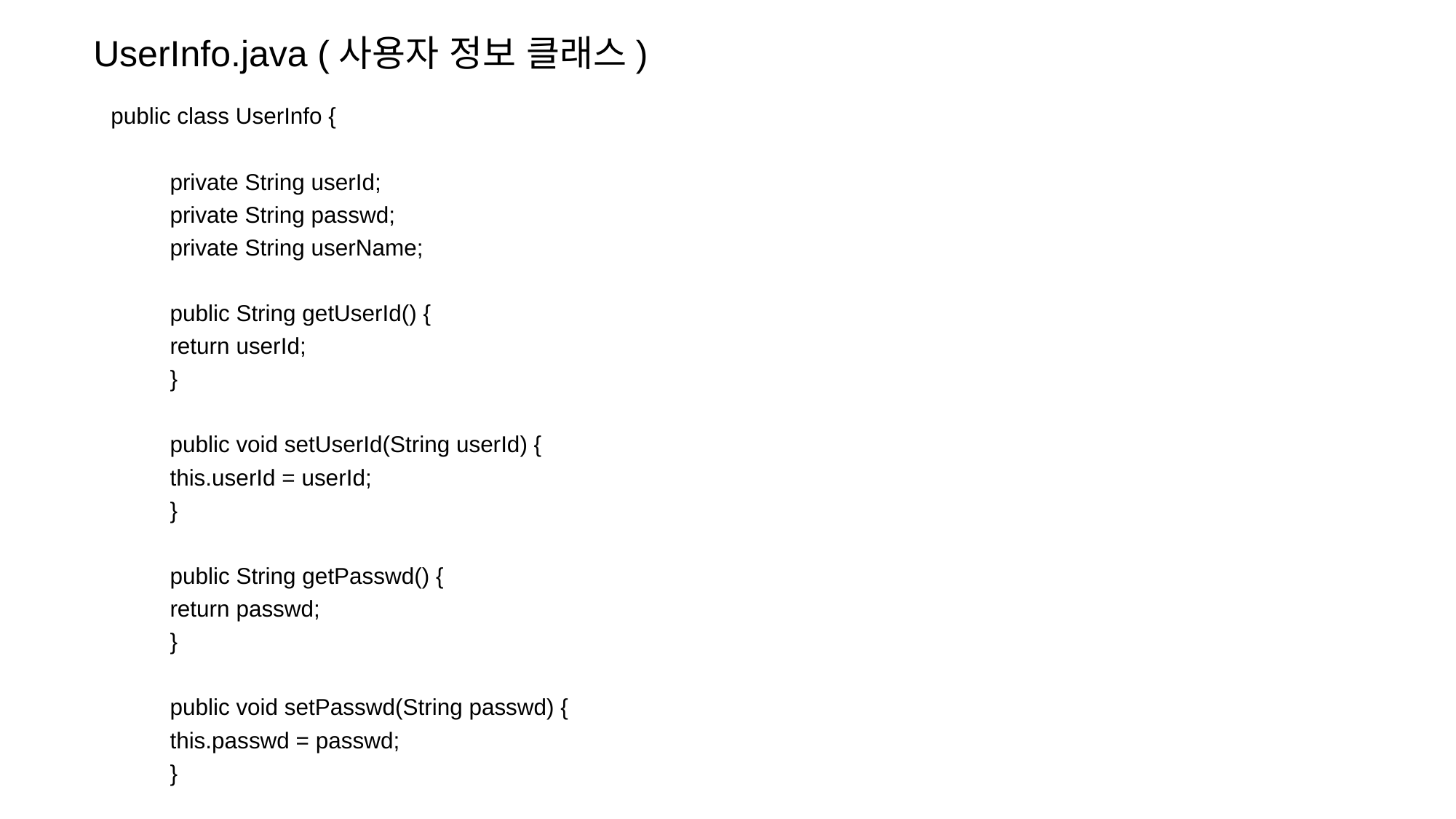

# UserInfo.java (사용자 정보 클래스)
public class UserInfo {

	private String userId;
	private String passwd;
	private String userName;

	public String getUserId() {
		return userId;
	}

	public void setUserId(String userId) {
		this.userId = userId;
	}

	public String getPasswd() {
		return passwd;
	}

	public void setPasswd(String passwd) {
		this.passwd = passwd;
	}